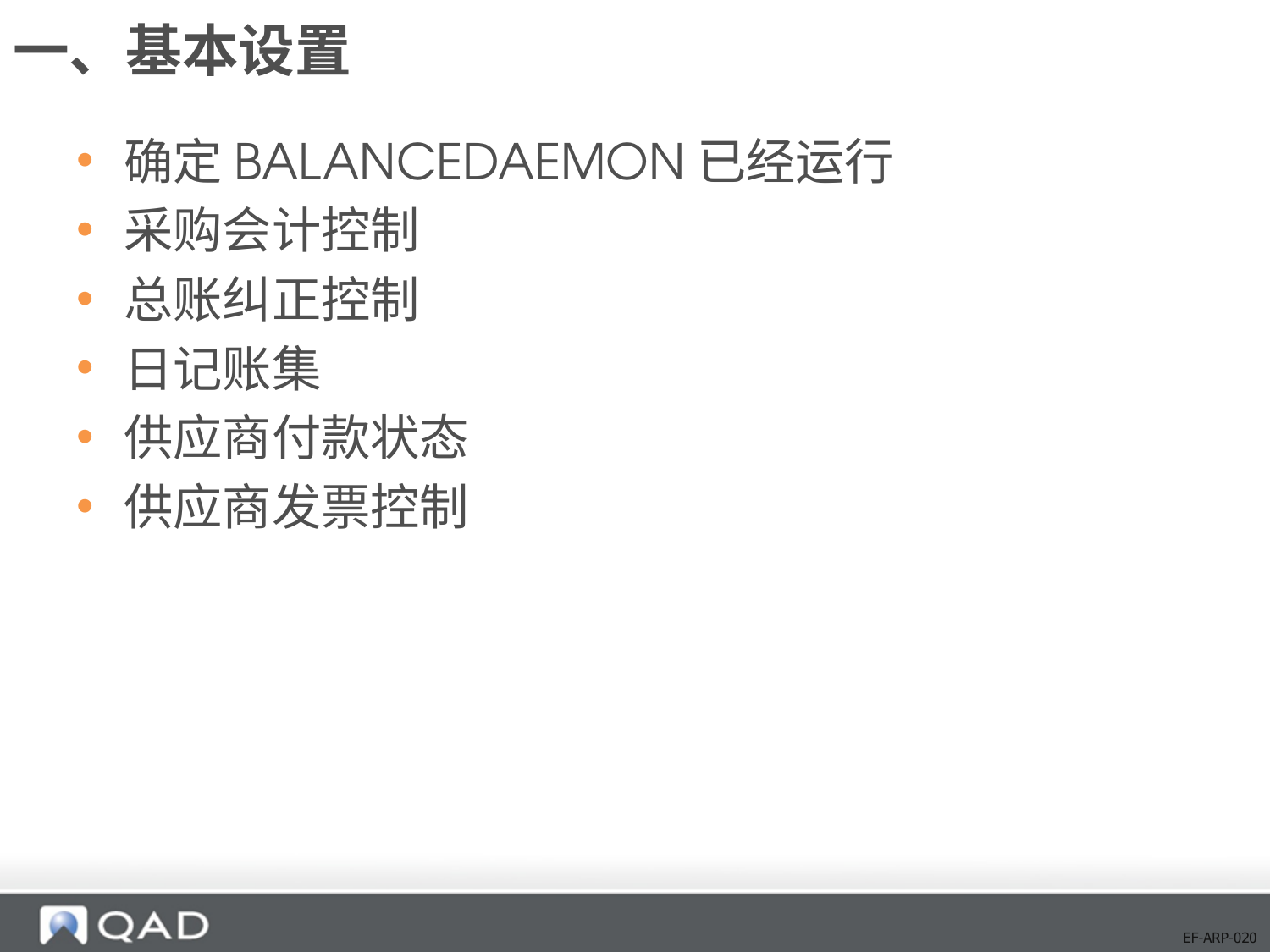

# 一、基本设置
确定BALANCEDAEMON已经运行
采购会计控制
总账纠正控制
日记账集
供应商付款状态
供应商发票控制
EF-ARP-020